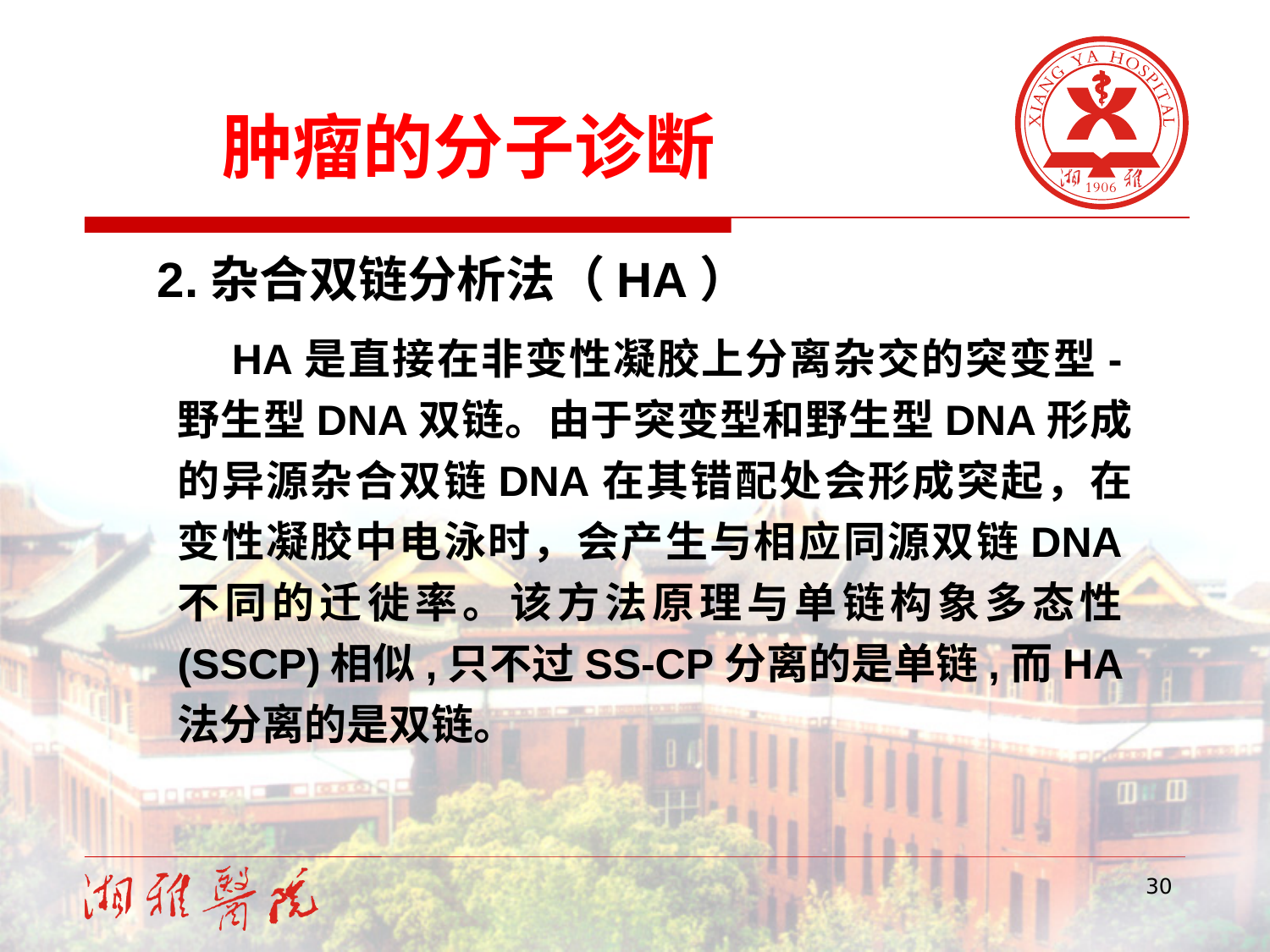

肿瘤的分子诊断
2.杂合双链分析法（HA）
    HA是直接在非变性凝胶上分离杂交的突变型-野生型DNA双链。由于突变型和野生型DNA形成的异源杂合双链DNA在其错配处会形成突起，在变性凝胶中电泳时，会产生与相应同源双链DNA不同的迁徙率。该方法原理与单链构象多态性(SSCP)相似,只不过SS-CP分离的是单链,而HA法分离的是双链。

30